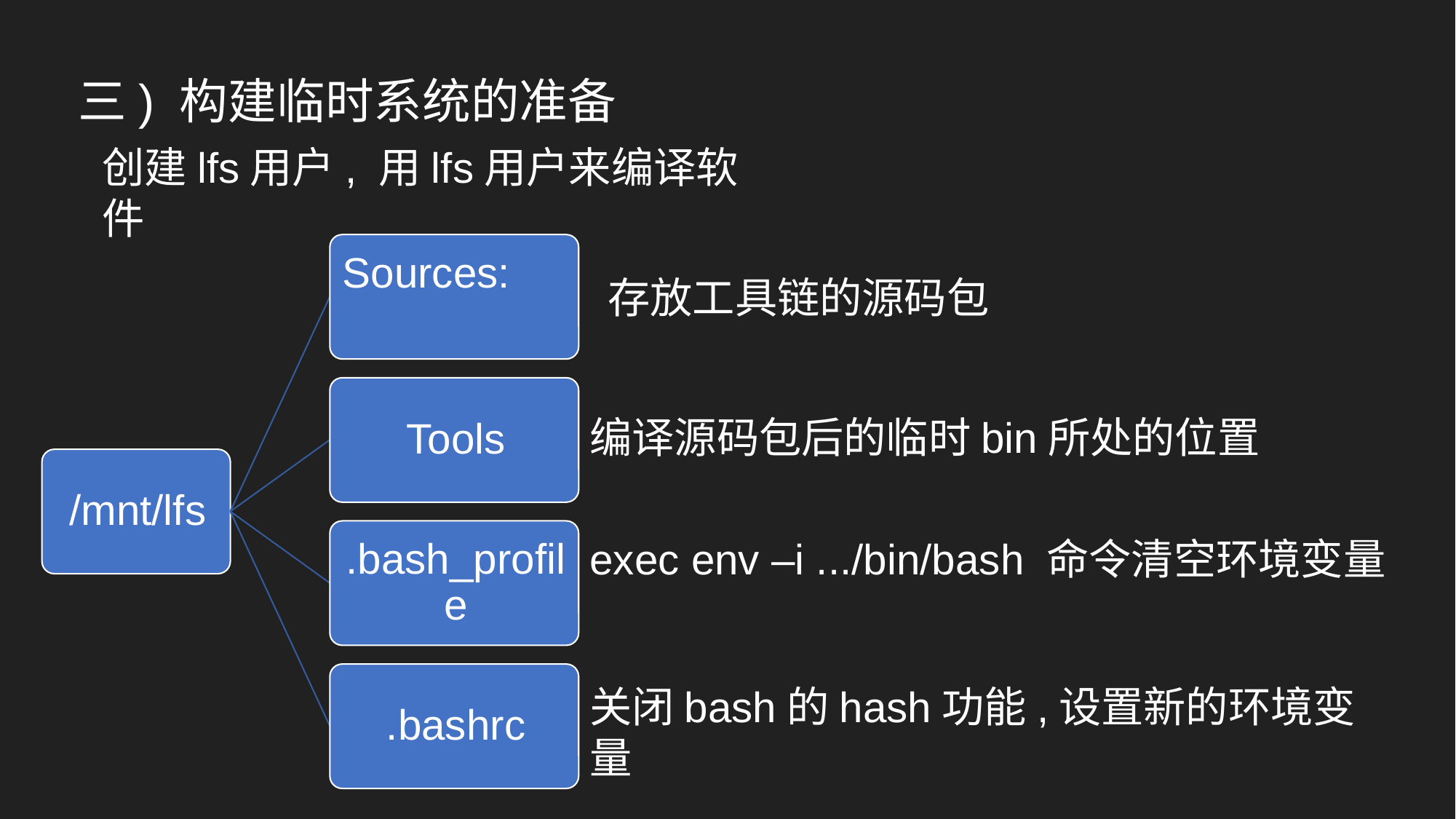

三) 构建临时系统的准备
创建lfs用户, 用lfs用户来编译软件
/mnt/lfs

Sources:

Tools

.bash_profile

.bashrc
存放工具链的源码包
编译源码包后的临时bin所处的位置
exec env –i .../bin/bash 命令清空环境变量
关闭bash的hash功能,设置新的环境变量